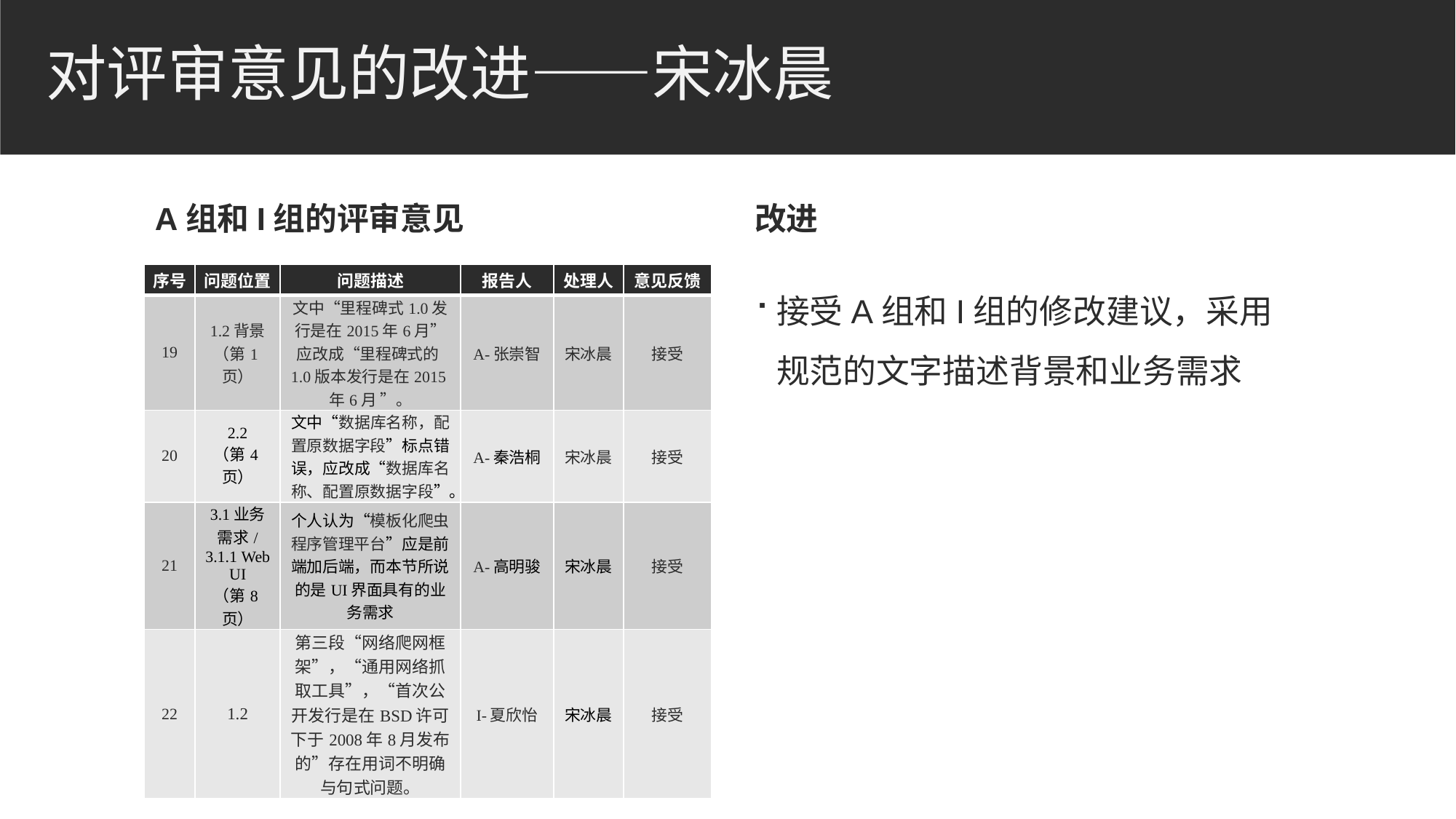

# 对评审意见的改进——宋冰晨
A组和I组的评审意见
改进
接受A组和I组的修改建议，采用规范的文字描述背景和业务需求
| 序号 | 问题位置 | 问题描述 | 报告人 | 处理人 | 意见反馈 |
| --- | --- | --- | --- | --- | --- |
| 19 | 1.2背景 （第1页） | 文中“里程碑式1.0发行是在2015年6月”应改成“里程碑式的1.0版本发行是在2015年6月 ”。 | A-张崇智 | 宋冰晨 | 接受 |
| 20 | 2.2 （第4页） | 文中“数据库名称，配置原数据字段”标点错误，应改成“数据库名称、配置原数据字段”。 | A-秦浩桐 | 宋冰晨 | 接受 |
| 21 | 3.1业务需求/3.1.1 Web UI （第8页） | 个人认为“模板化爬虫程序管理平台”应是前端加后端，而本节所说的是UI界面具有的业务需求 | A-高明骏 | 宋冰晨 | 接受 |
| 22 | 1.2 | 第三段“网络爬网框架”，“通用网络抓取工具”，“首次公开发行是在BSD许可下于2008年8月发布的”存在用词不明确与句式问题。 | I-夏欣怡 | 宋冰晨 | 接受 |